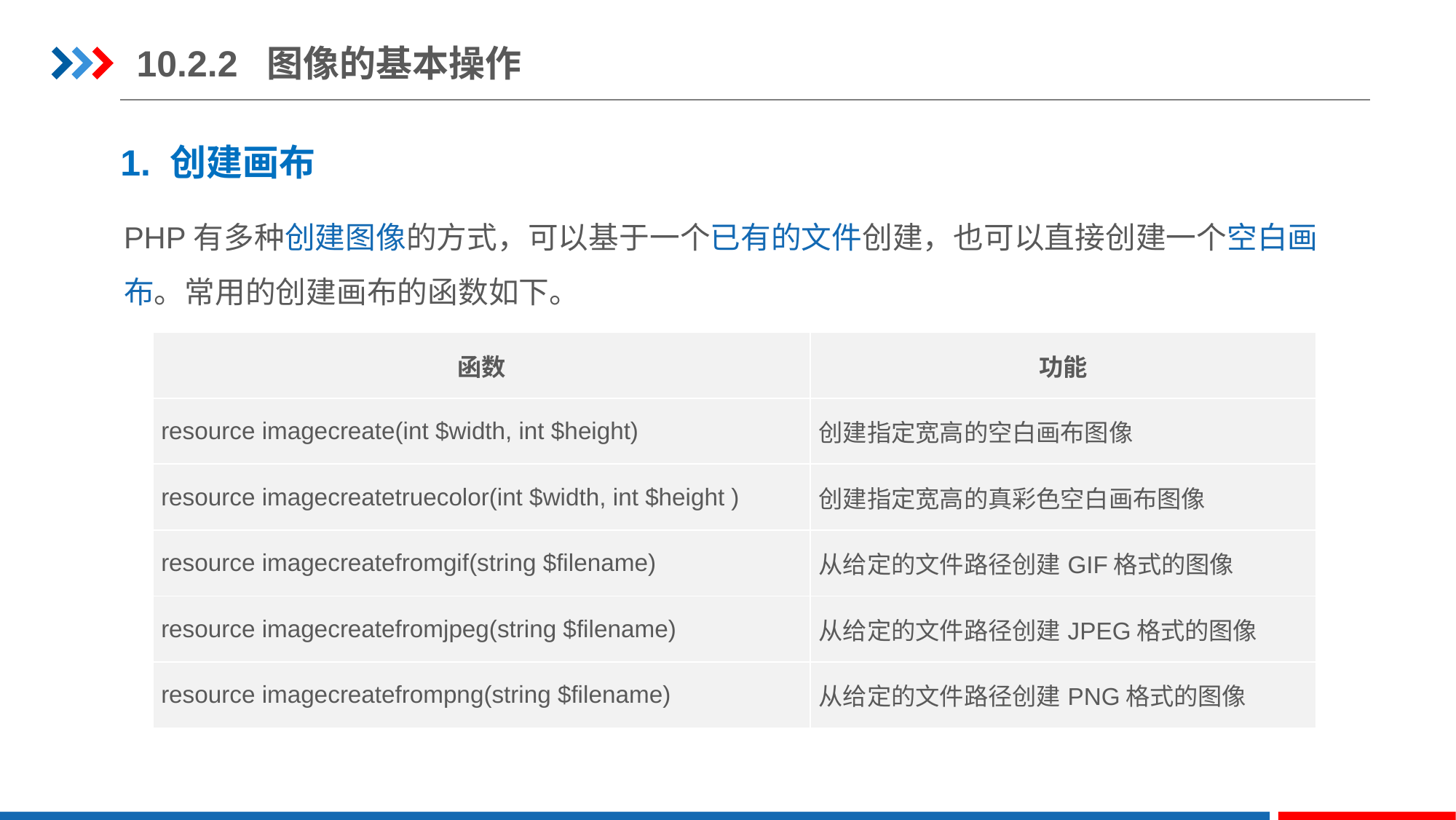

10.2.2  图像的基本操作
1. 创建画布
PHP有多种创建图像的方式，可以基于一个已有的文件创建，也可以直接创建一个空白画布。常用的创建画布的函数如下。
| 函数 | 功能 |
| --- | --- |
| resource imagecreate(int $width, int $height) | 创建指定宽高的空白画布图像 |
| resource imagecreatetruecolor(int $width, int $height ) | 创建指定宽高的真彩色空白画布图像 |
| resource imagecreatefromgif(string $filename) | 从给定的文件路径创建GIF格式的图像 |
| resource imagecreatefromjpeg(string $filename) | 从给定的文件路径创建JPEG格式的图像 |
| resource imagecreatefrompng(string $filename) | 从给定的文件路径创建PNG格式的图像 |